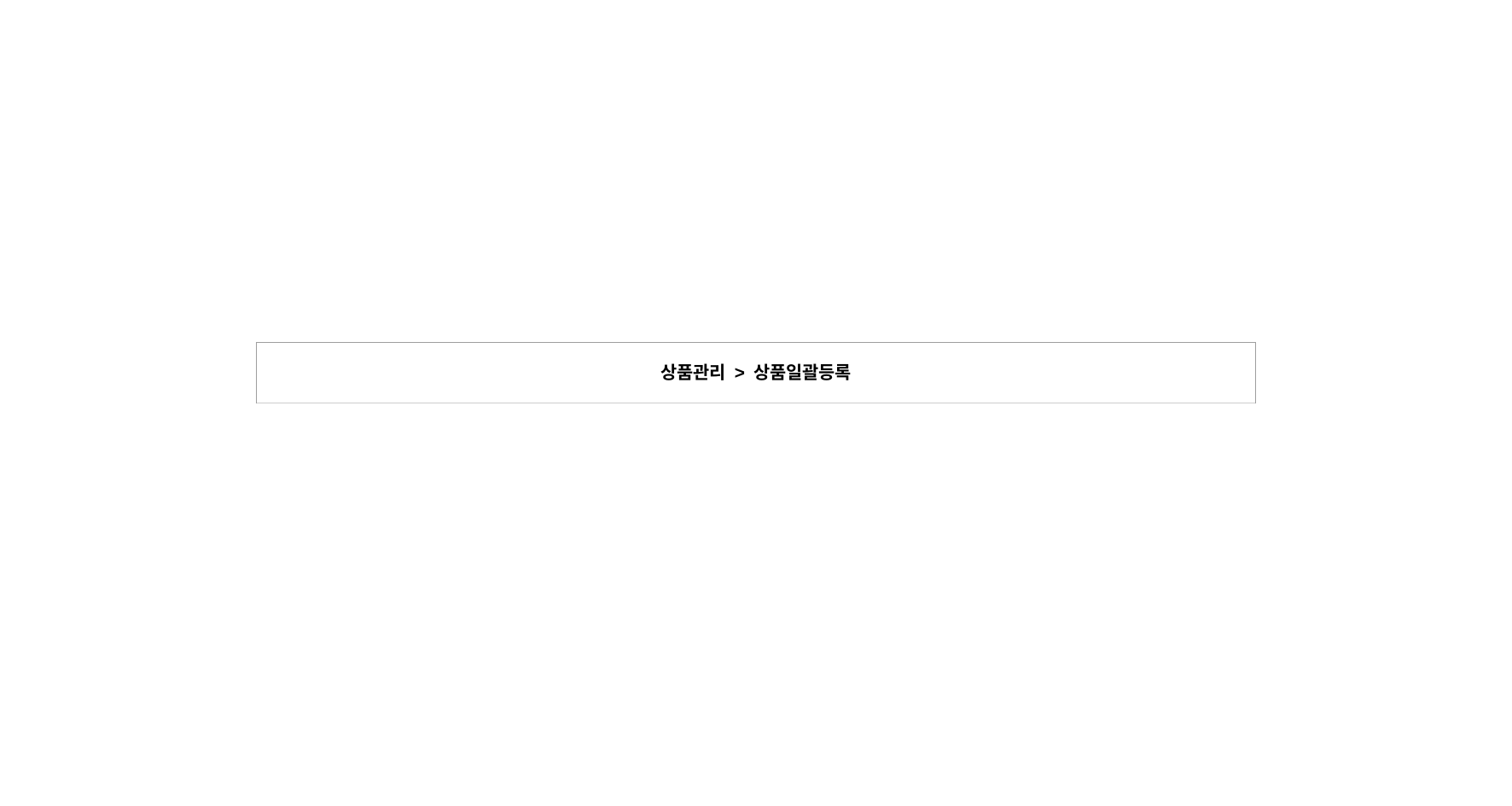

| 상품관리 > 상품일괄등록 |
| --- |